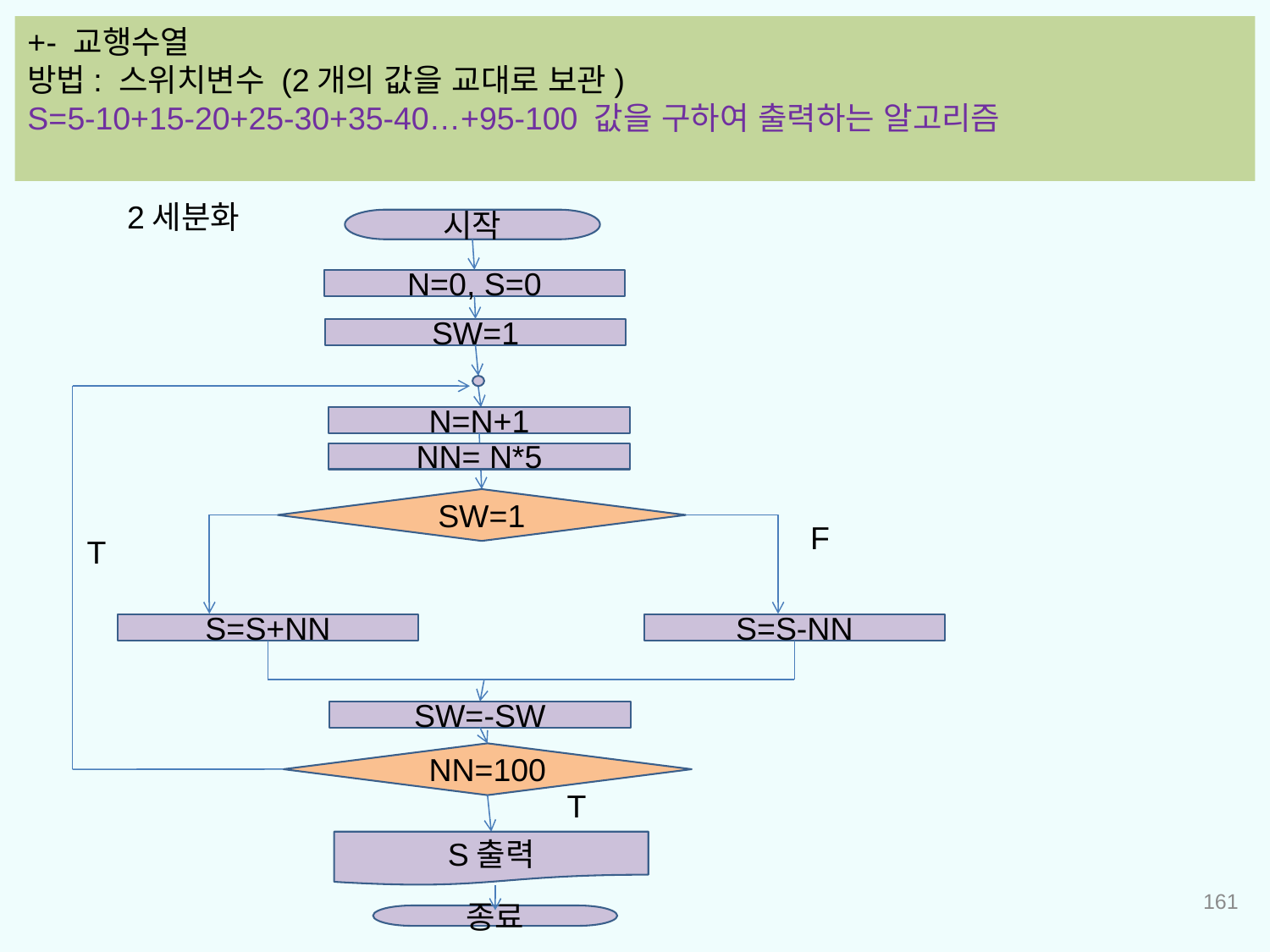

+- 교행수열
방법: 스위치변수 (2개의 값을 교대로 보관)
S=5-10+15-20+25-30+35-40…+95-100 값을 구하여 출력하는 알고리즘

2세분화
시작
N=0, S=0
SW=1

N=N+1
NN= N*5
SW=1
F
T
S=S+NN
S=S-NN
SW=-SW
NN=100
T
S출력
종료
161